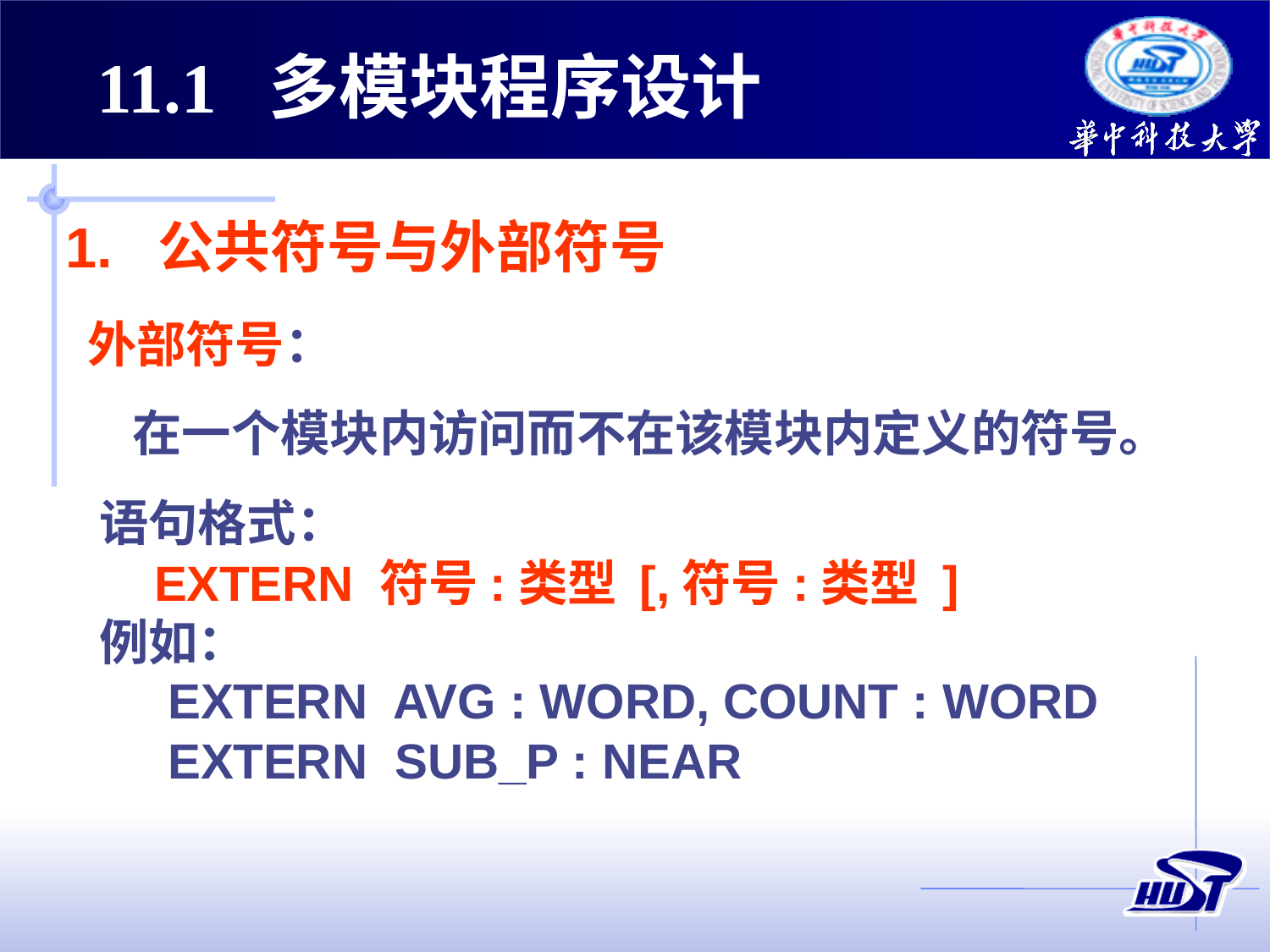

11.1  多模块程序设计
1.  公共符号与外部符号
外部符号：
   在一个模块内访问而不在该模块内定义的符号。
语句格式：
    EXTERN 符号:类型 [,符号:类型 ]
例如：
     EXTERN  AVG : WORD, COUNT : WORD
     EXTERN  SUB_P : NEAR